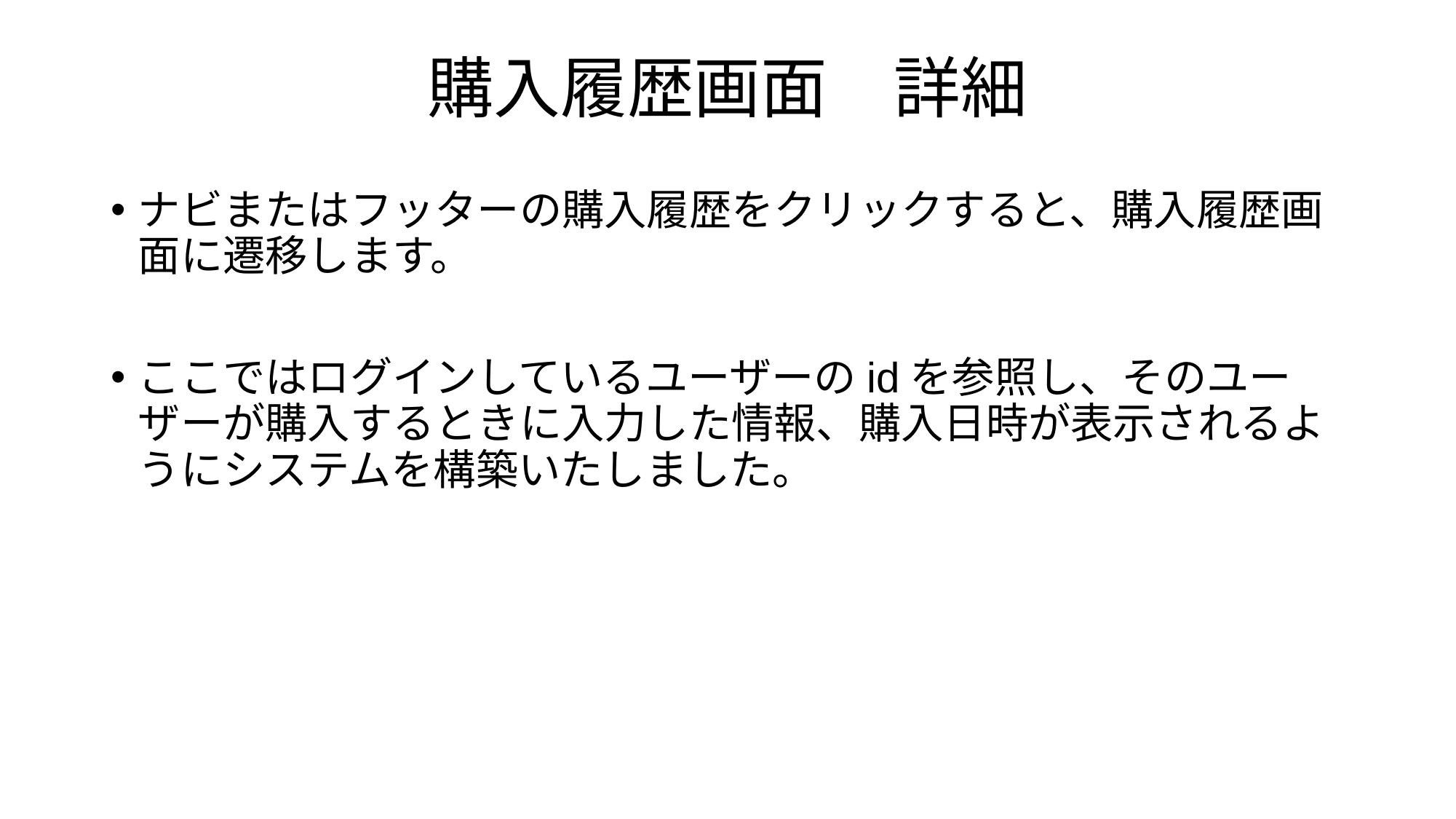

# 購入履歴画面　詳細
ナビまたはフッターの購入履歴をクリックすると、購入履歴画面に遷移します。

ここではログインしているユーザーのidを参照し、そのユーザーが購入するときに入力した情報、購入日時が表示されるようにシステムを構築いたしました。